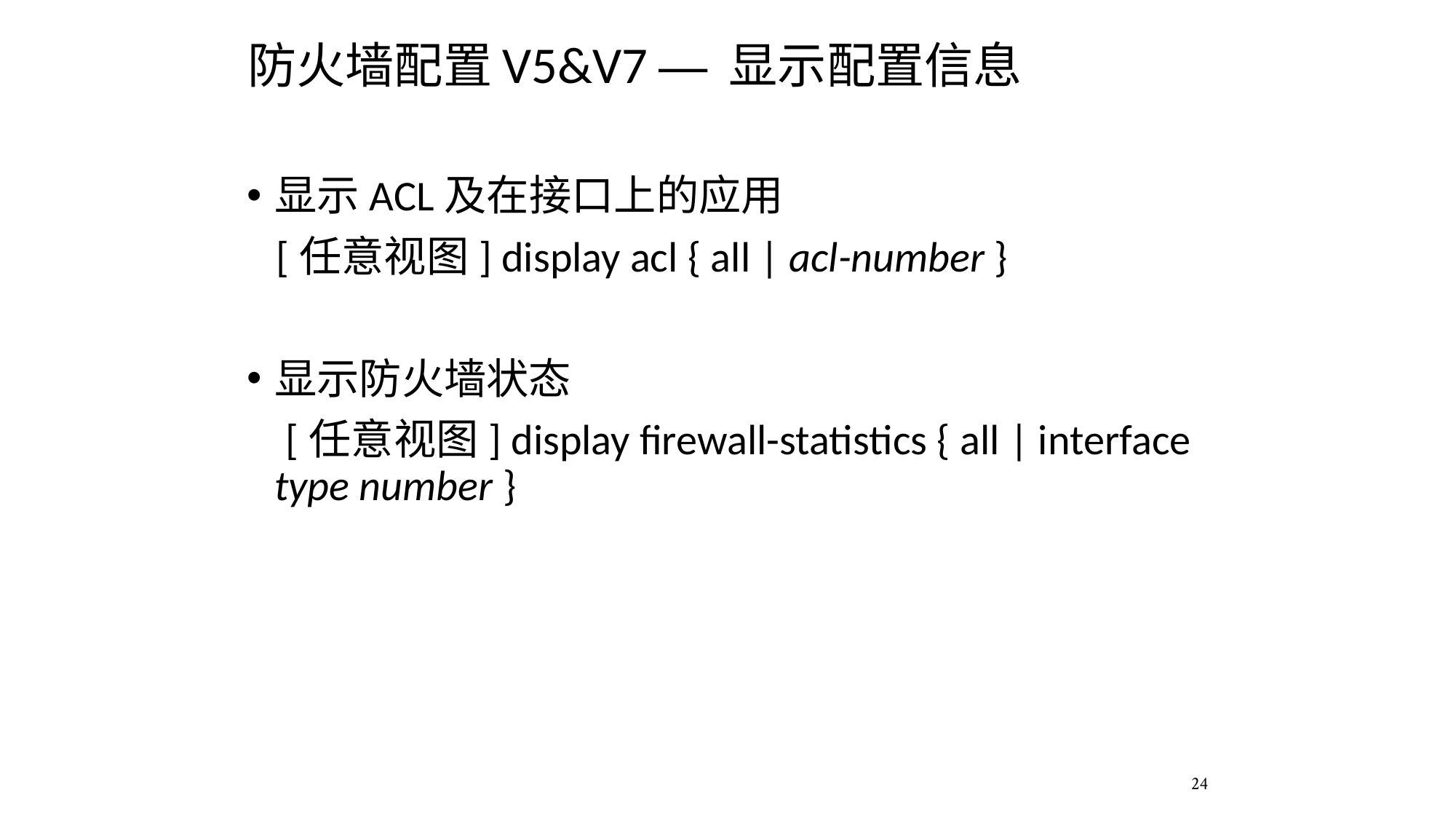

# 防火墙配置V5&V7 — 显示配置信息
显示ACL及在接口上的应用
   [任意视图] display acl { all | acl-number }

显示防火墙状态
    [任意视图] display firewall-statistics { all | interface type number }
24